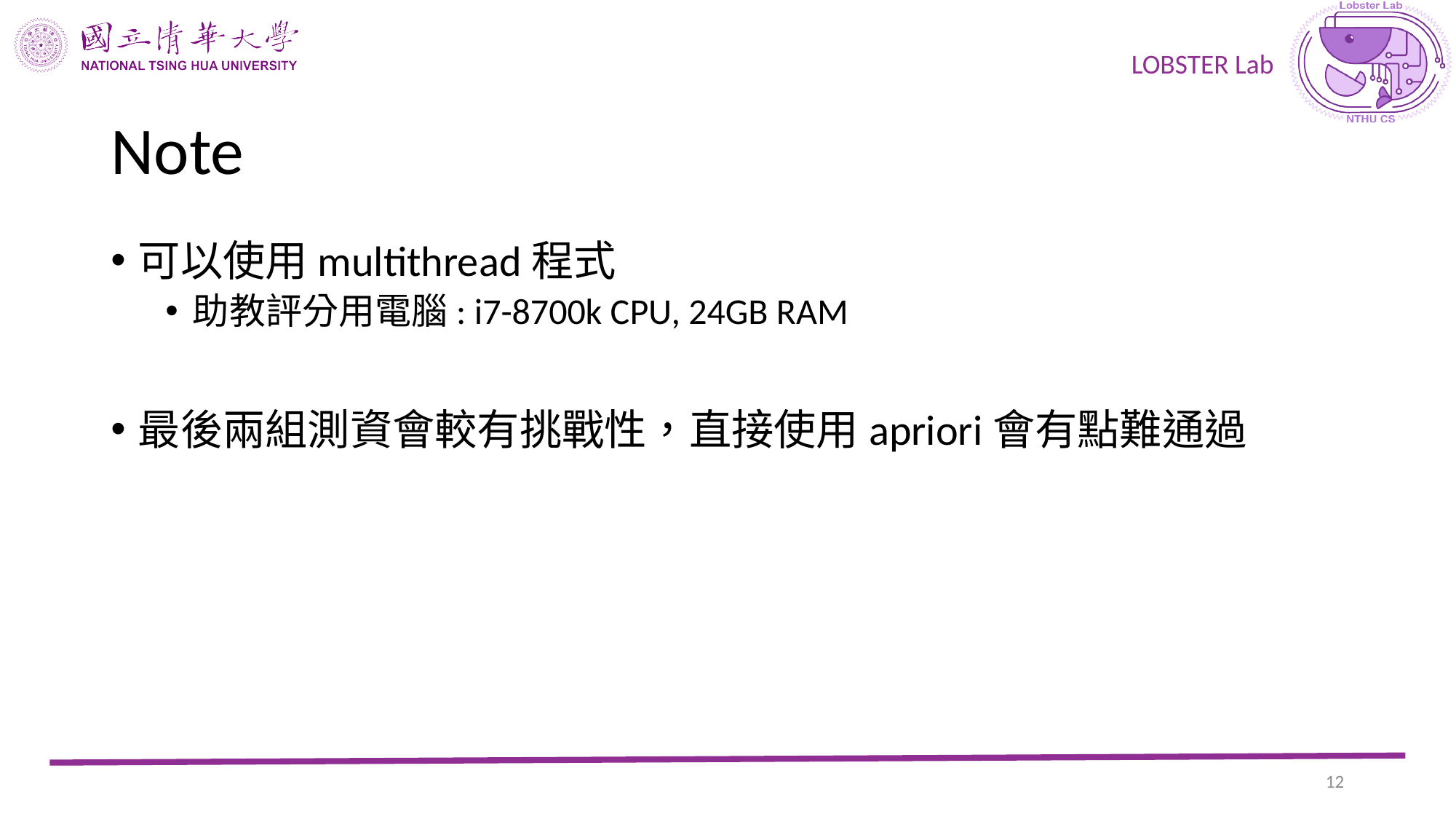

# Note
可以使用multithread程式
助教評分用電腦: i7-8700k CPU, 24GB RAM

最後兩組測資會較有挑戰性，直接使用apriori會有點難通過

12